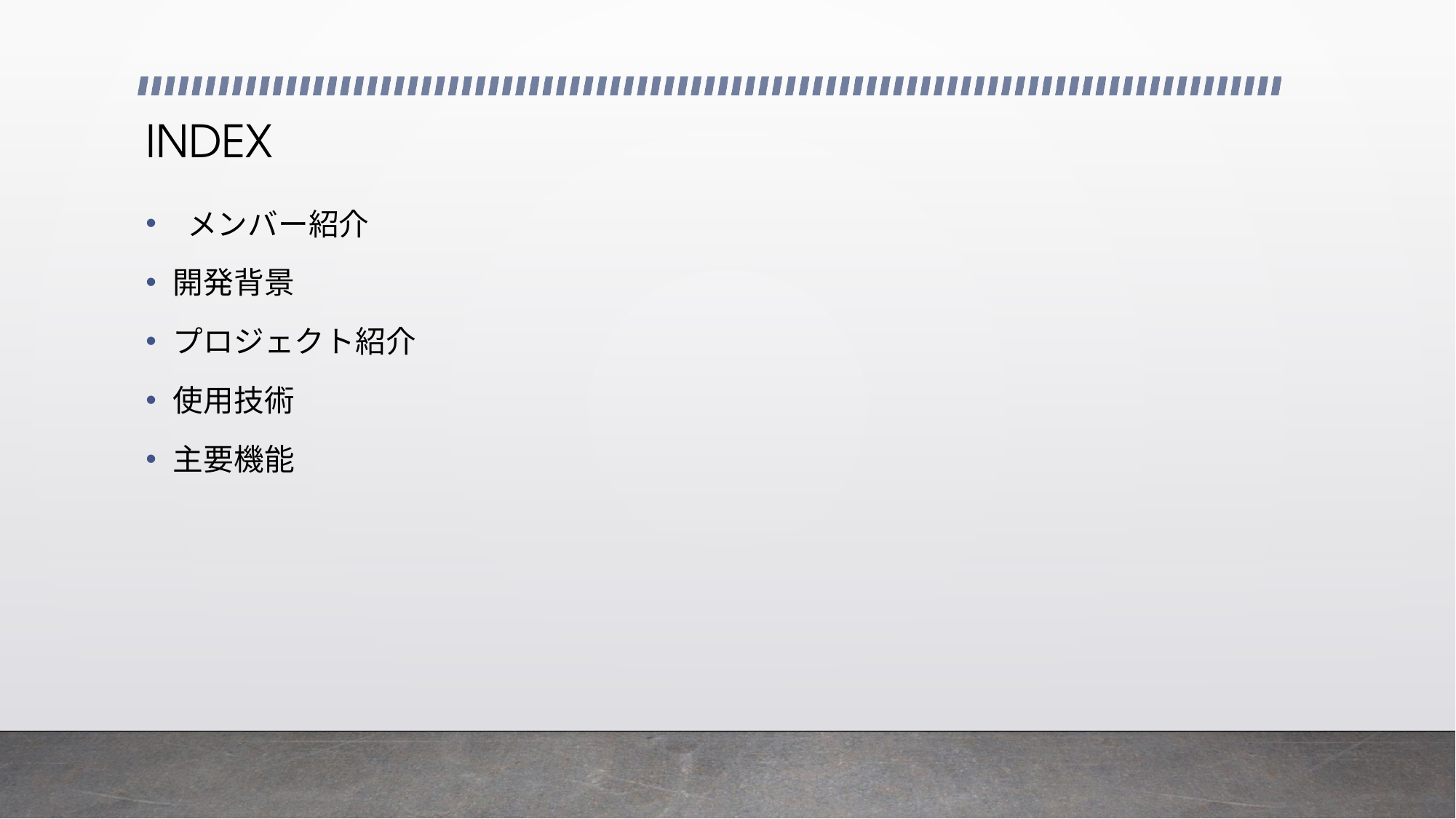

# INDEX
 メンバー紹介
開発背景
プロジェクト紹介
使用技術
主要機能